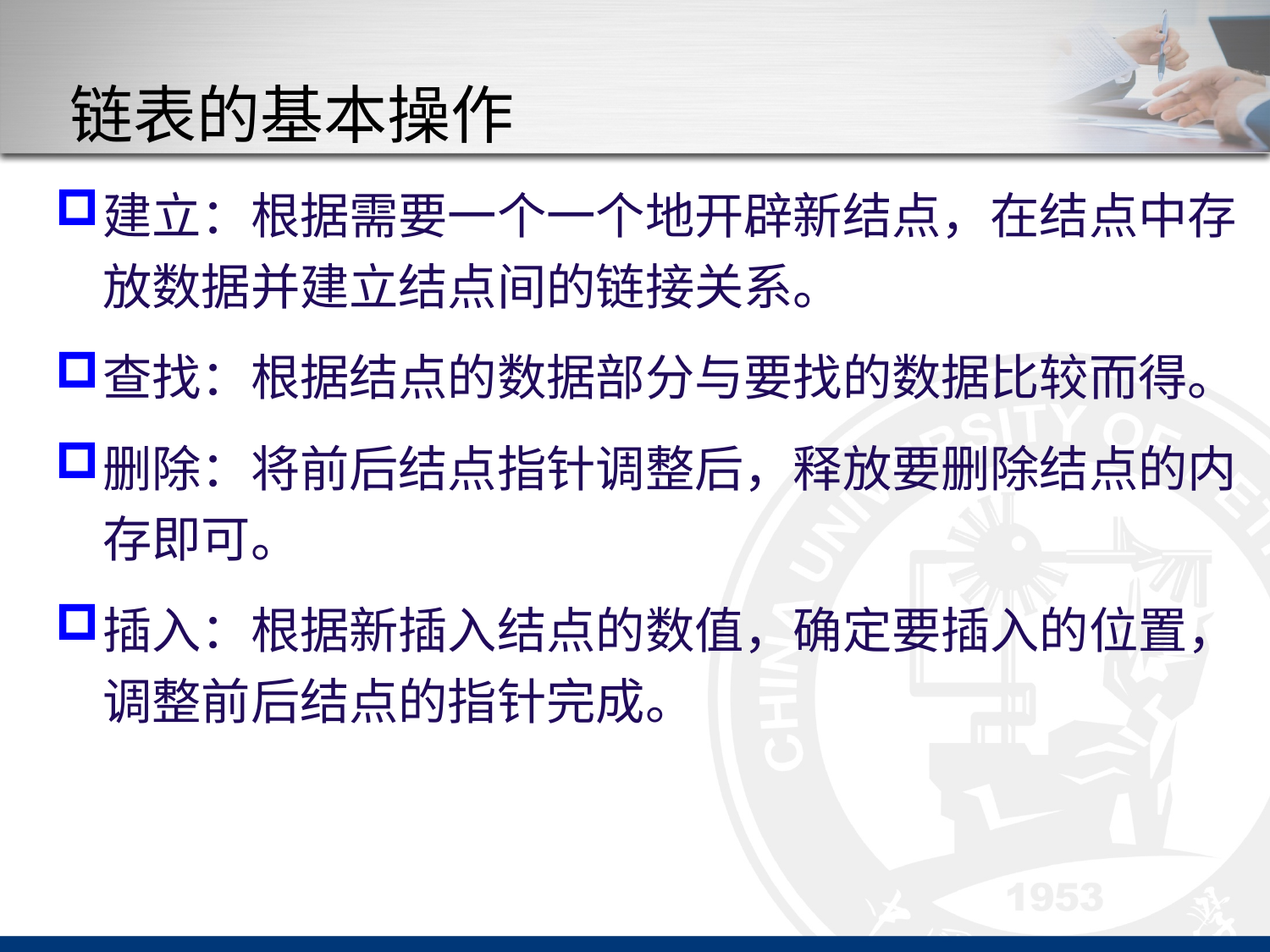

# 链表的基本操作
建立：根据需要一个一个地开辟新结点，在结点中存放数据并建立结点间的链接关系。
查找：根据结点的数据部分与要找的数据比较而得。
删除：将前后结点指针调整后，释放要删除结点的内存即可。
插入：根据新插入结点的数值，确定要插入的位置，调整前后结点的指针完成。